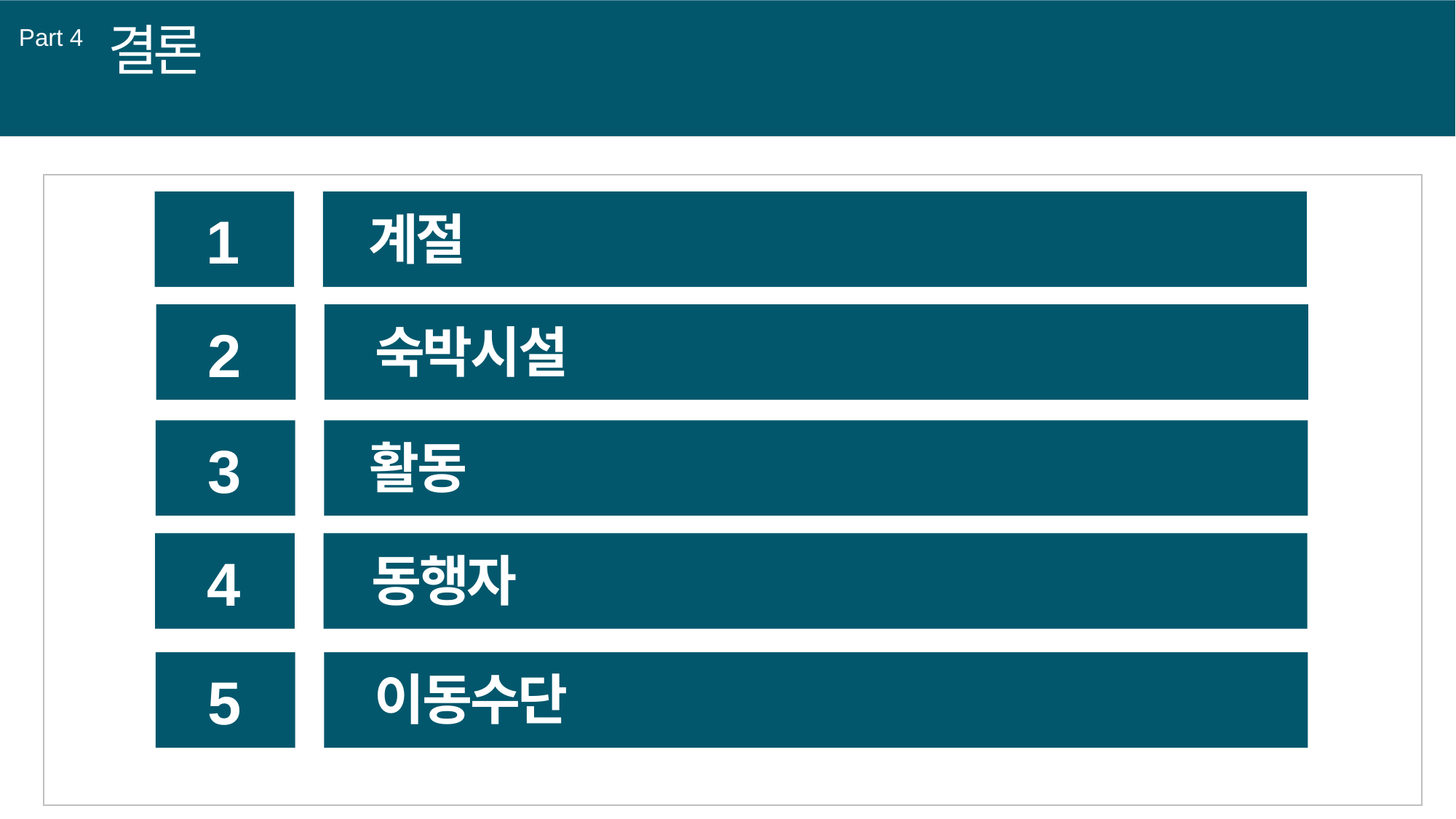

결론
Part 4

1
계절

2
숙박시설

3
활동

4
동행자

5
이동수단